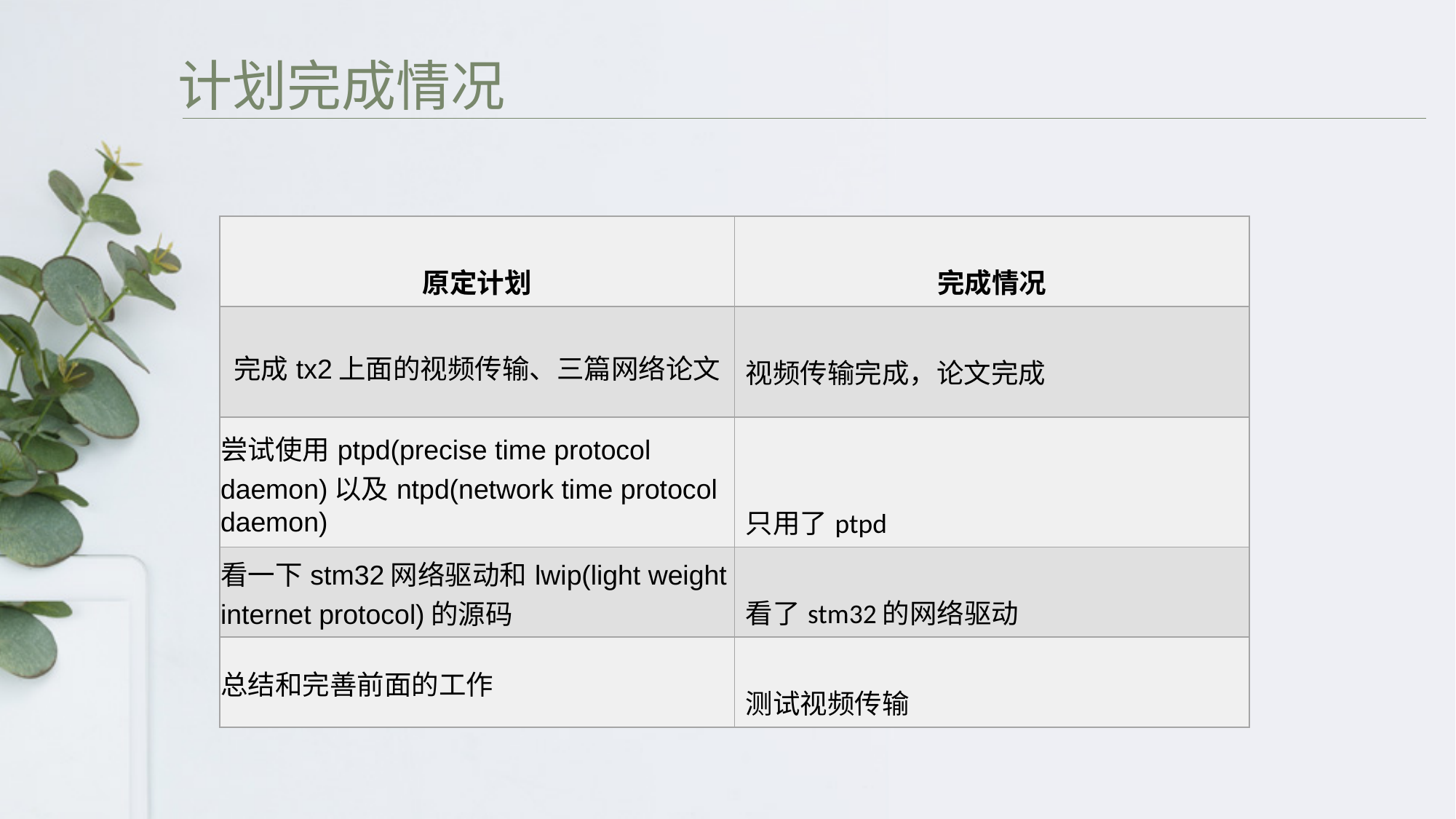

计划完成情况
| 原定计划 | 完成情况 |
| --- | --- |
| 完成tx2上面的视频传输、三篇网络论文 | 视频传输完成，论文完成 |
| 尝试使用ptpd(precise time protocol daemon)以及ntpd(network time protocol daemon) | 只用了ptpd |
| 看一下stm32网络驱动和lwip(light weight internet protocol)的源码 | 看了stm32的网络驱动 |
| 总结和完善前面的工作 | 测试视频传输 |